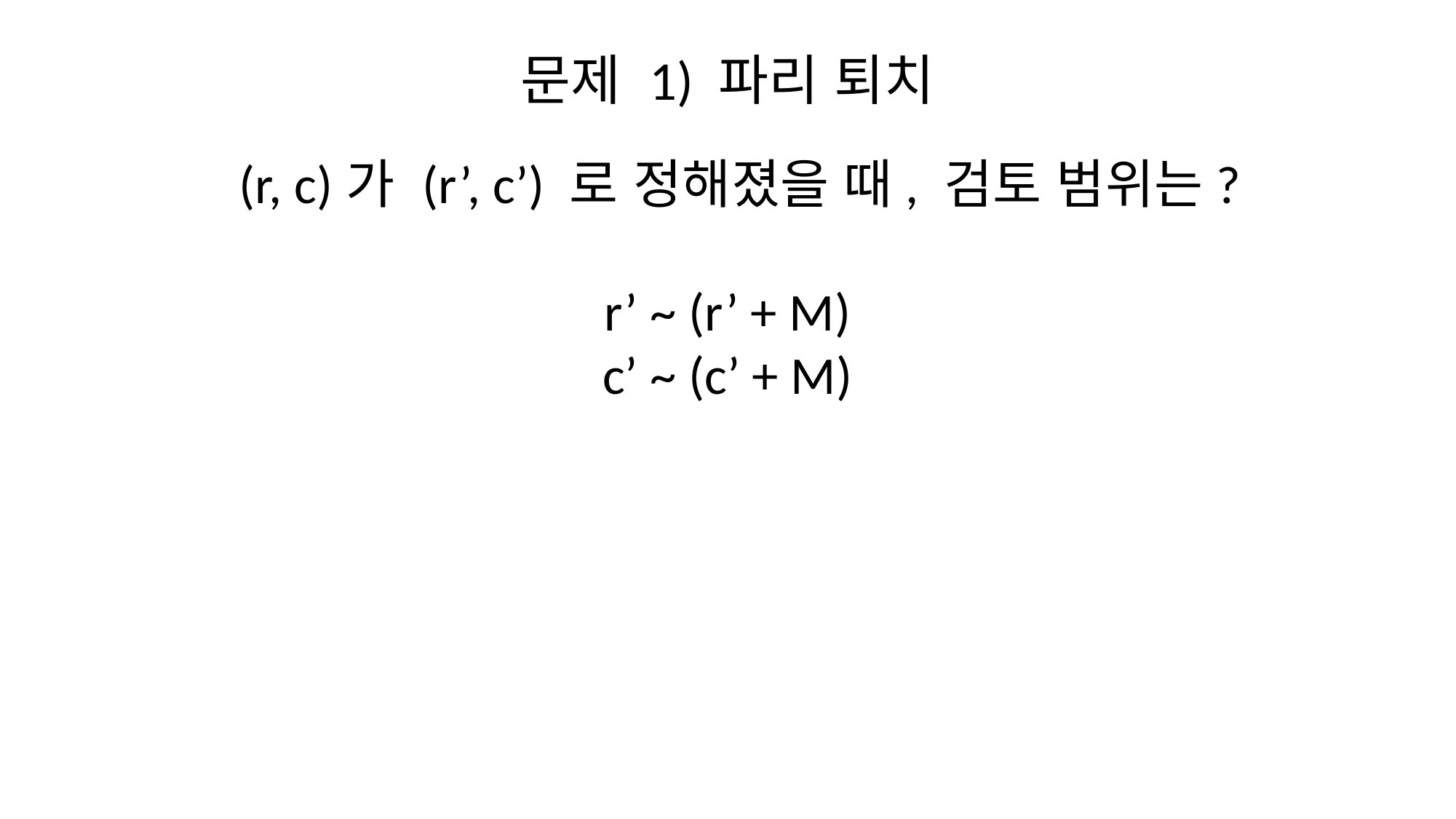

# 문제 1) 파리 퇴치
(r, c)가 (r’, c’) 로 정해졌을 때, 검토 범위는?

r’ ~ (r’ + M)
c’ ~ (c’ + M)